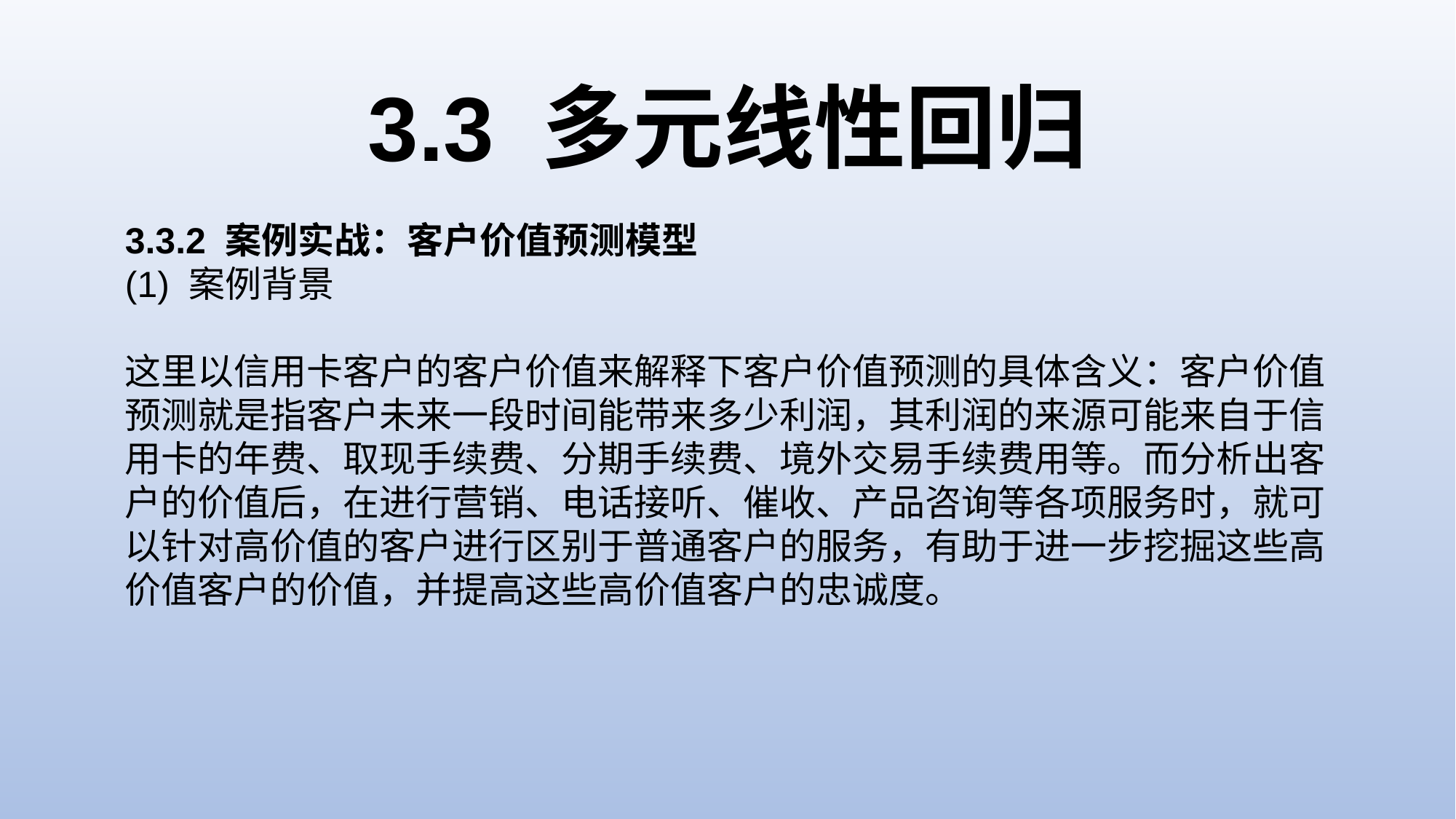

3.3 多元线性回归

3.3.2 案例实战：客户价值预测模型
(1) 案例背景

这里以信用卡客户的客户价值来解释下客户价值预测的具体含义：客户价值预测就是指客户未来一段时间能带来多少利润，其利润的来源可能来自于信用卡的年费、取现手续费、分期手续费、境外交易手续费用等。而分析出客户的价值后，在进行营销、电话接听、催收、产品咨询等各项服务时，就可以针对高价值的客户进行区别于普通客户的服务，有助于进一步挖掘这些高价值客户的价值，并提高这些高价值客户的忠诚度。